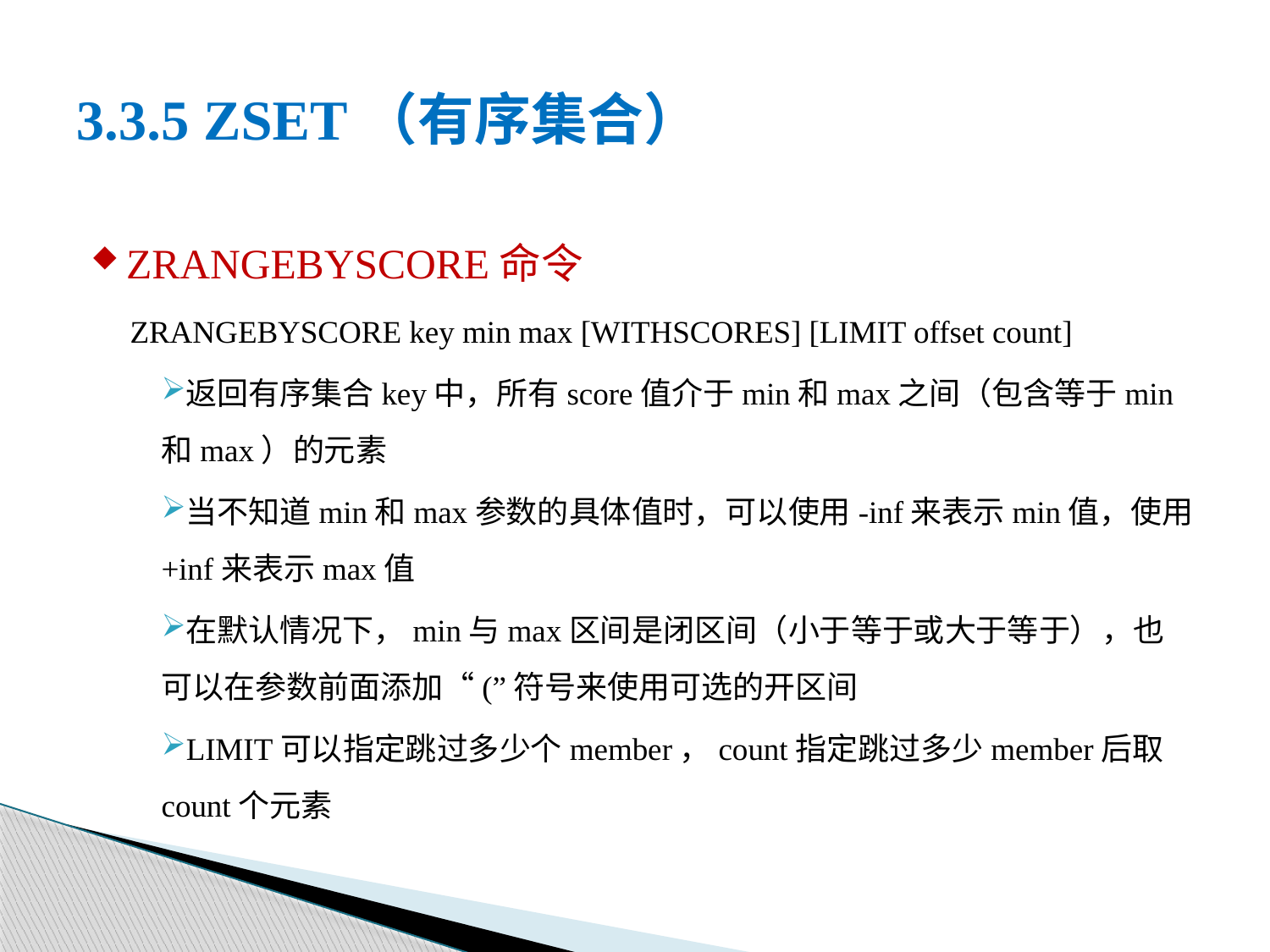

# 3.3.5 ZSET（有序集合）
ZRANGEBYSCORE命令
ZRANGEBYSCORE key min max [WITHSCORES] [LIMIT offset count]
返回有序集合key中，所有score值介于min和max之间（包含等于min和max）的元素
当不知道min和max参数的具体值时，可以使用-inf来表示min值，使用+inf来表示max值
在默认情况下，min与max区间是闭区间（小于等于或大于等于），也可以在参数前面添加“(”符号来使用可选的开区间
LIMIT可以指定跳过多少个member，count指定跳过多少member后取count个元素